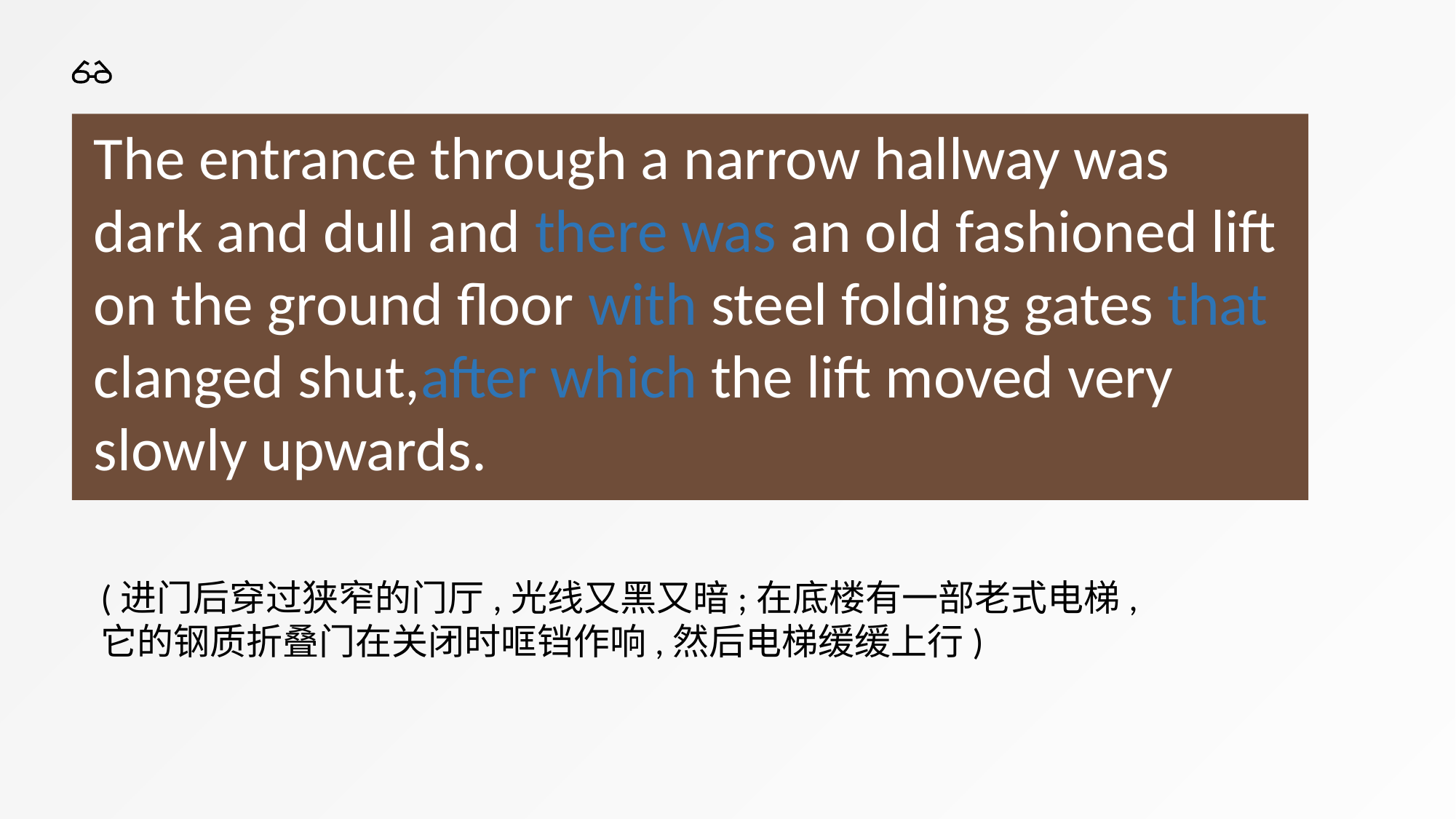

The entrance through a narrow hallway was dark and dull and there was an old fashioned lift on the ground floor with steel folding gates that clanged shut,after which the lift moved very slowly upwards.
(进门后穿过狭窄的门厅,光线又黑又暗;在底楼有一部老式电梯,它的钢质折叠门在关闭时哐铛作响,然后电梯缓缓上行)